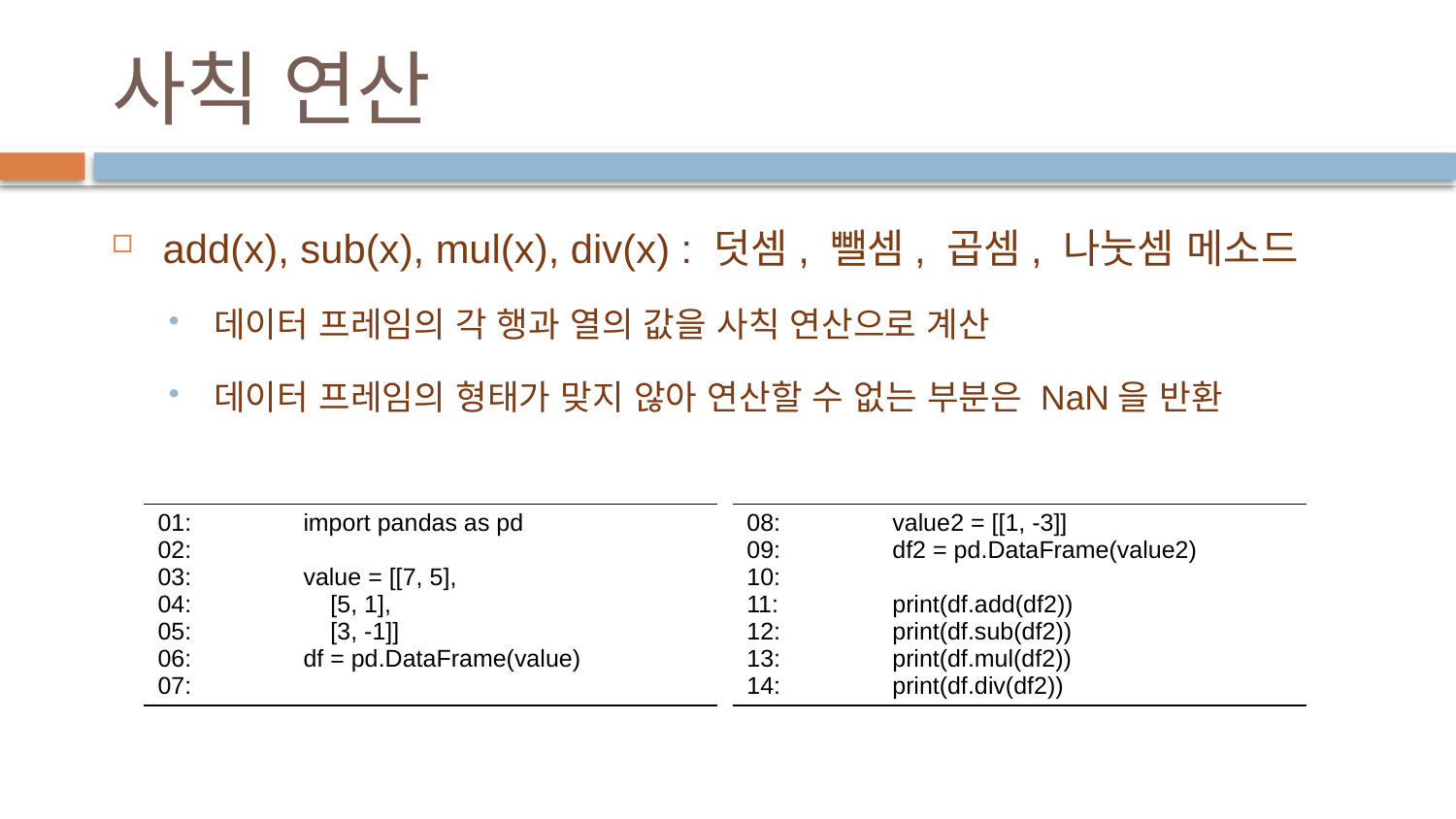

# 사칙 연산
add(x), sub(x), mul(x), div(x) : 덧셈, 뺄셈, 곱셈, 나눗셈 메소드
데이터 프레임의 각 행과 열의 값을 사칙 연산으로 계산
데이터 프레임의 형태가 맞지 않아 연산할 수 없는 부분은 NaN을 반환
| 01: import pandas as pd 02: 03: value = [[7, 5], 04: [5, 1], 05: [3, -1]] 06: df = pd.DataFrame(value) 07: |
| --- |
| 08: value2 = [[1, -3]] 09: df2 = pd.DataFrame(value2) 10: 11: print(df.add(df2)) 12: print(df.sub(df2)) 13: print(df.mul(df2)) 14: print(df.div(df2)) |
| --- |